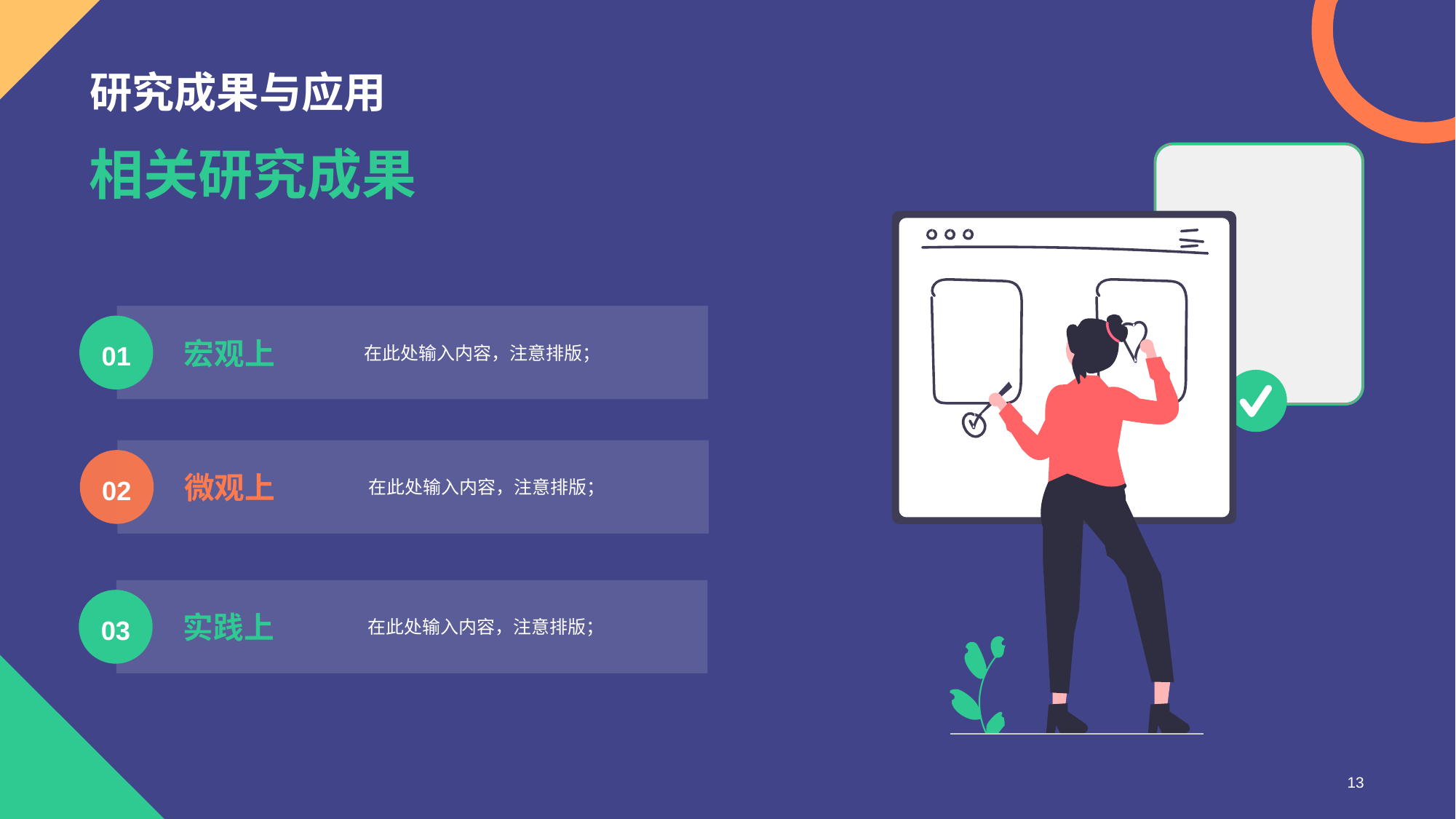

# 研究成果与应用
相关研究成果

在此处输入内容，注意排版；
01
宏观上
 在此处输入内容，注意排版；
02
微观上
 在此处输入内容，注意排版；
03
实践上
13